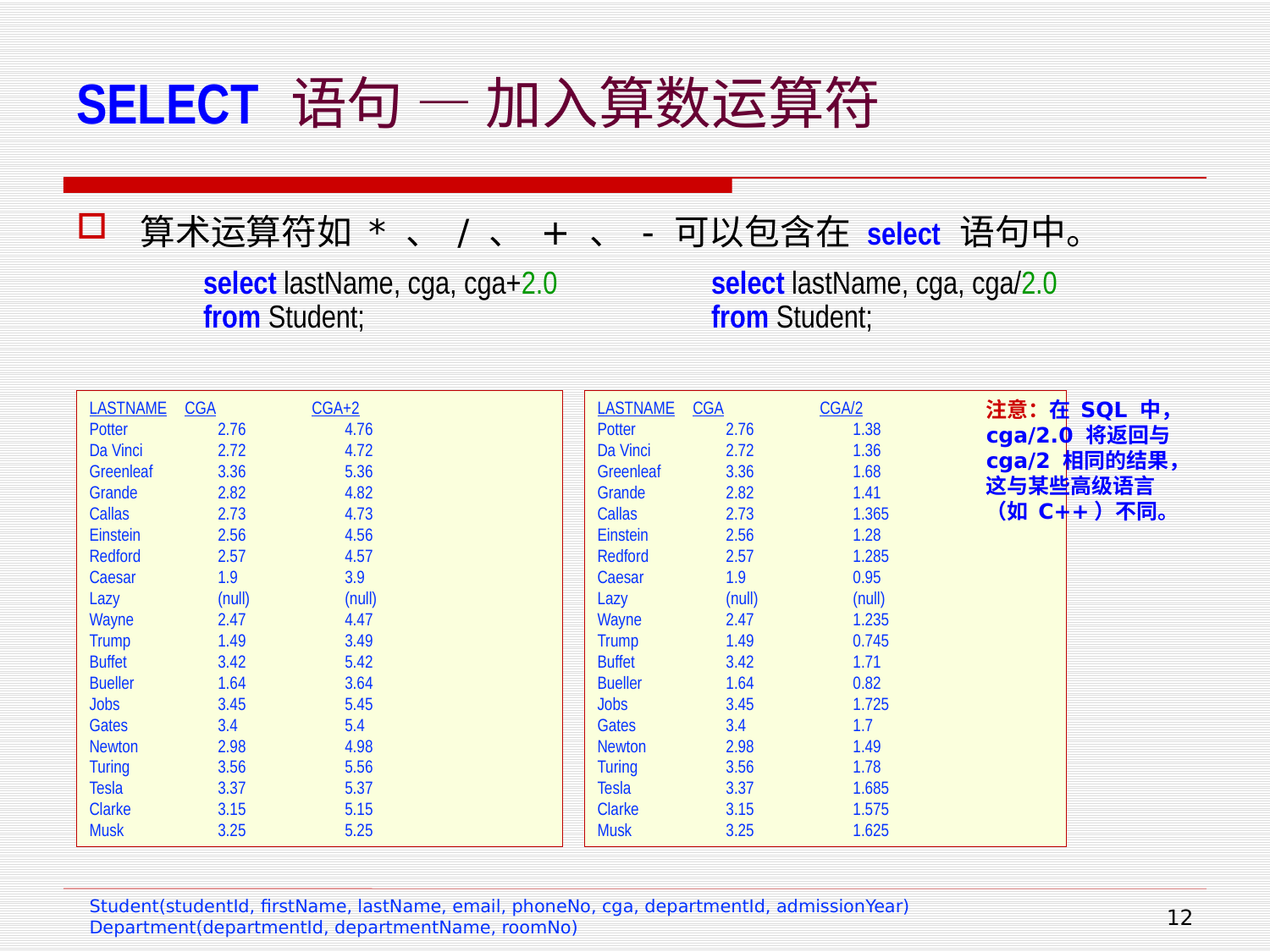

# SELECT 语句 — 加入算数运算符
算术运算符如 * 、 / 、 + 、 - 可以包含在 select 语句中。
select lastName, cga, cga+2.0	select lastName, cga, cga/2.0
from Student;	from Student;
LASTNAME	CGA	CGA+2
Potter	2.76	4.76
Da Vinci	2.72	4.72
Greenleaf	3.36	5.36
Grande	2.82	4.82
Callas	2.73	4.73
Einstein	2.56	4.56
Redford	2.57	4.57
Caesar	1.9	3.9
Lazy	(null)	(null)
Wayne	2.47	4.47
Trump	1.49	3.49
Buffet	3.42	5.42
Bueller	1.64	3.64
Jobs	3.45	5.45
Gates	3.4	5.4
Newton	2.98	4.98
Turing	3.56	5.56
Tesla	3.37	5.37
Clarke	3.15	5.15
Musk	3.25	5.25
LASTNAME	CGA	CGA/2
Potter	2.76	1.38
Da Vinci	2.72	1.36
Greenleaf	3.36	1.68
Grande	2.82	1.41
Callas	2.73	1.365
Einstein	2.56	1.28
Redford	2.57	1.285
Caesar	1.9	0.95
Lazy	(null)	(null)
Wayne	2.47	1.235
Trump	1.49	0.745
Buffet	3.42	1.71
Bueller	1.64	0.82
Jobs	3.45	1.725
Gates	3.4	1.7
Newton	2.98	1.49
Turing	3.56	1.78
Tesla	3.37	1.685
Clarke	3.15	1.575
Musk	3.25	1.625
注意：在 SQL 中，cga/2.0 将返回与 cga/2 相同的结果，这与某些高级语言（如 C++）不同。
Student(studentId, firstName, lastName, email, phoneNo, cga, departmentId, admissionYear)
Department(departmentId, departmentName, roomNo)
12